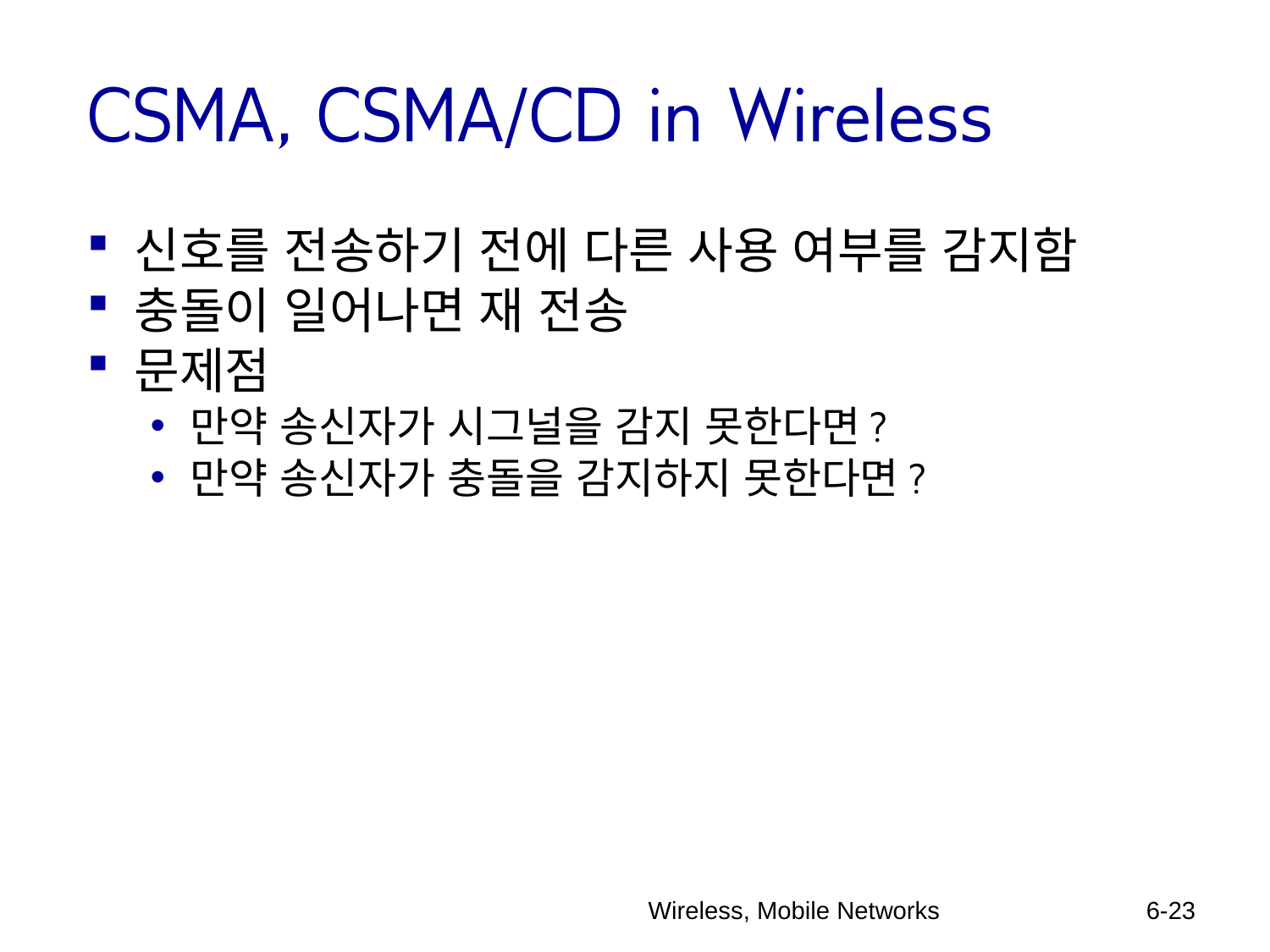

# CSMA, CSMA/CD in Wireless
신호를 전송하기 전에 다른 사용 여부를 감지함
충돌이 일어나면 재 전송
문제점
만약 송신자가 시그널을 감지 못한다면?
만약 송신자가 충돌을 감지하지 못한다면?
Wireless, Mobile Networks
6-23